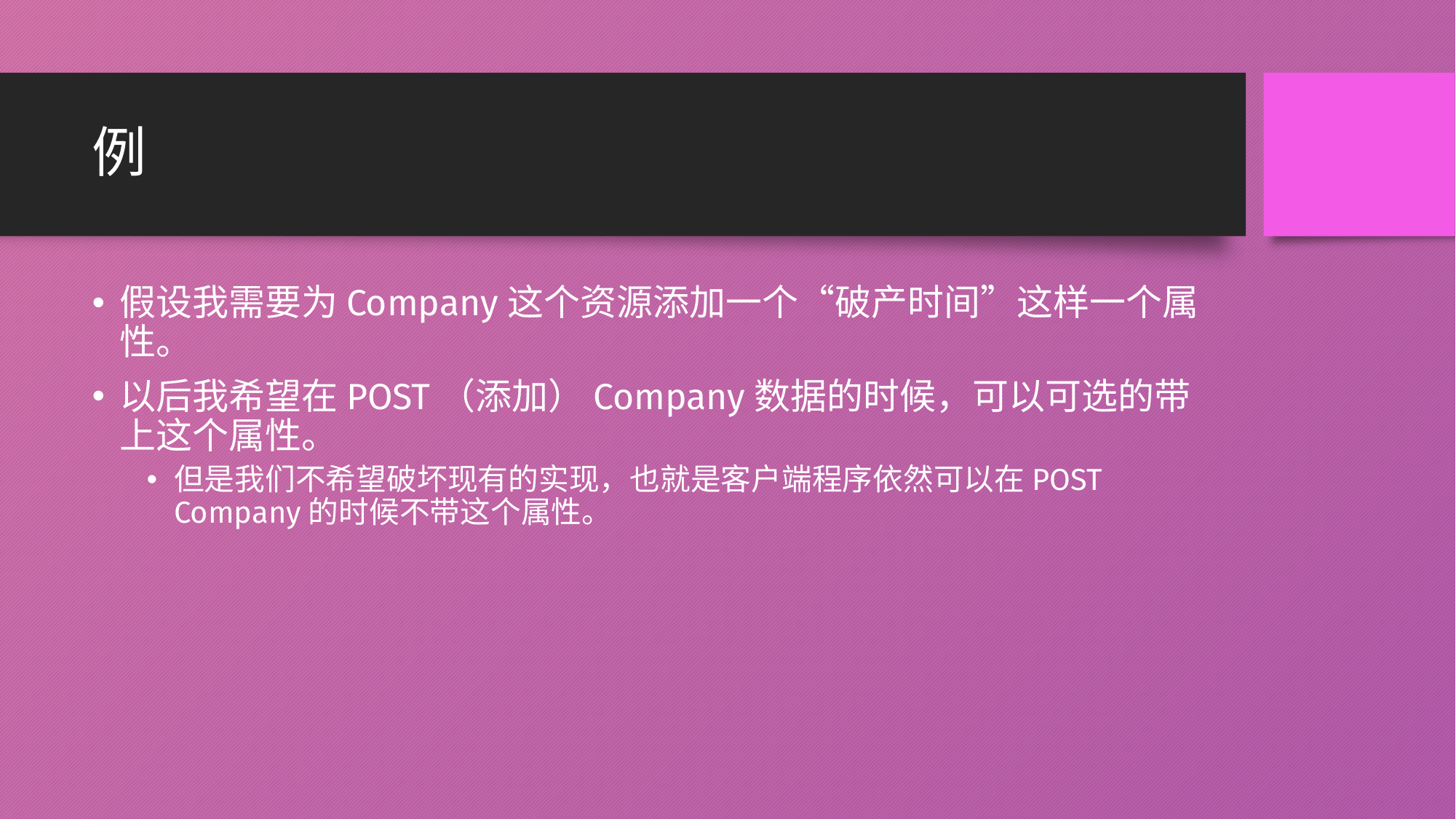

# 例
假设我需要为Company这个资源添加一个“破产时间”这样一个属性。
以后我希望在POST（添加）Company数据的时候，可以可选的带上这个属性。
但是我们不希望破坏现有的实现，也就是客户端程序依然可以在POST Company的时候不带这个属性。